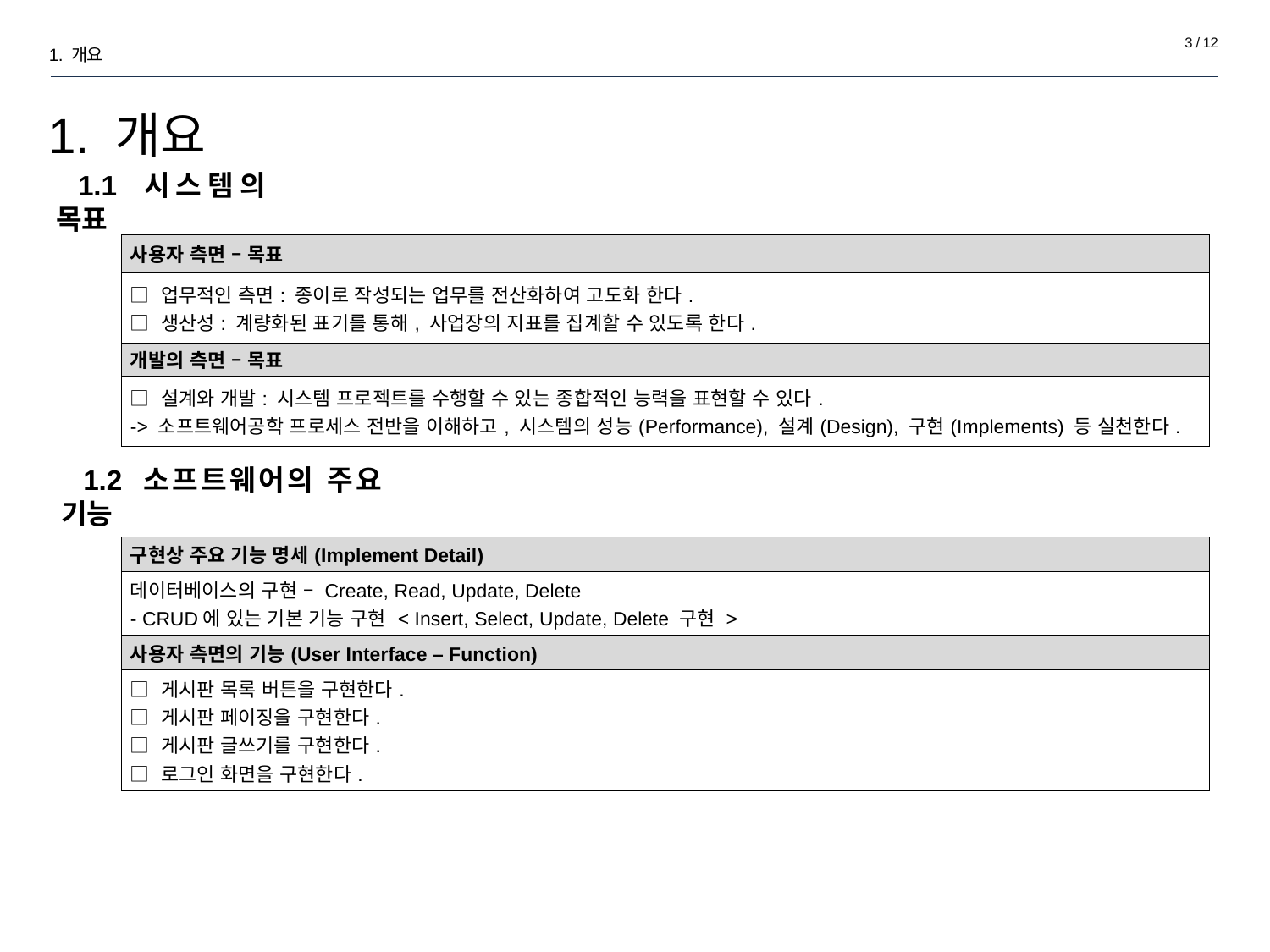

3 / 12
1. 개요
# 1. 개요
1.1 시스템의 목표
| 사용자 측면 – 목표 |
| --- |
| □ 업무적인 측면: 종이로 작성되는 업무를 전산화하여 고도화 한다. □ 생산성: 계량화된 표기를 통해, 사업장의 지표를 집계할 수 있도록 한다. |
| 개발의 측면 – 목표 |
| □ 설계와 개발: 시스템 프로젝트를 수행할 수 있는 종합적인 능력을 표현할 수 있다. -> 소프트웨어공학 프로세스 전반을 이해하고, 시스템의 성능(Performance), 설계(Design), 구현(Implements) 등 실천한다. |
1.2 소프트웨어의 주요 기능
| 구현상 주요 기능 명세(Implement Detail) |
| --- |
| 데이터베이스의 구현 – Create, Read, Update, Delete - CRUD에 있는 기본 기능 구현 < Insert, Select, Update, Delete 구현 > |
| 사용자 측면의 기능(User Interface – Function) |
| □ 게시판 목록 버튼을 구현한다. □ 게시판 페이징을 구현한다. □ 게시판 글쓰기를 구현한다. □ 로그인 화면을 구현한다. |